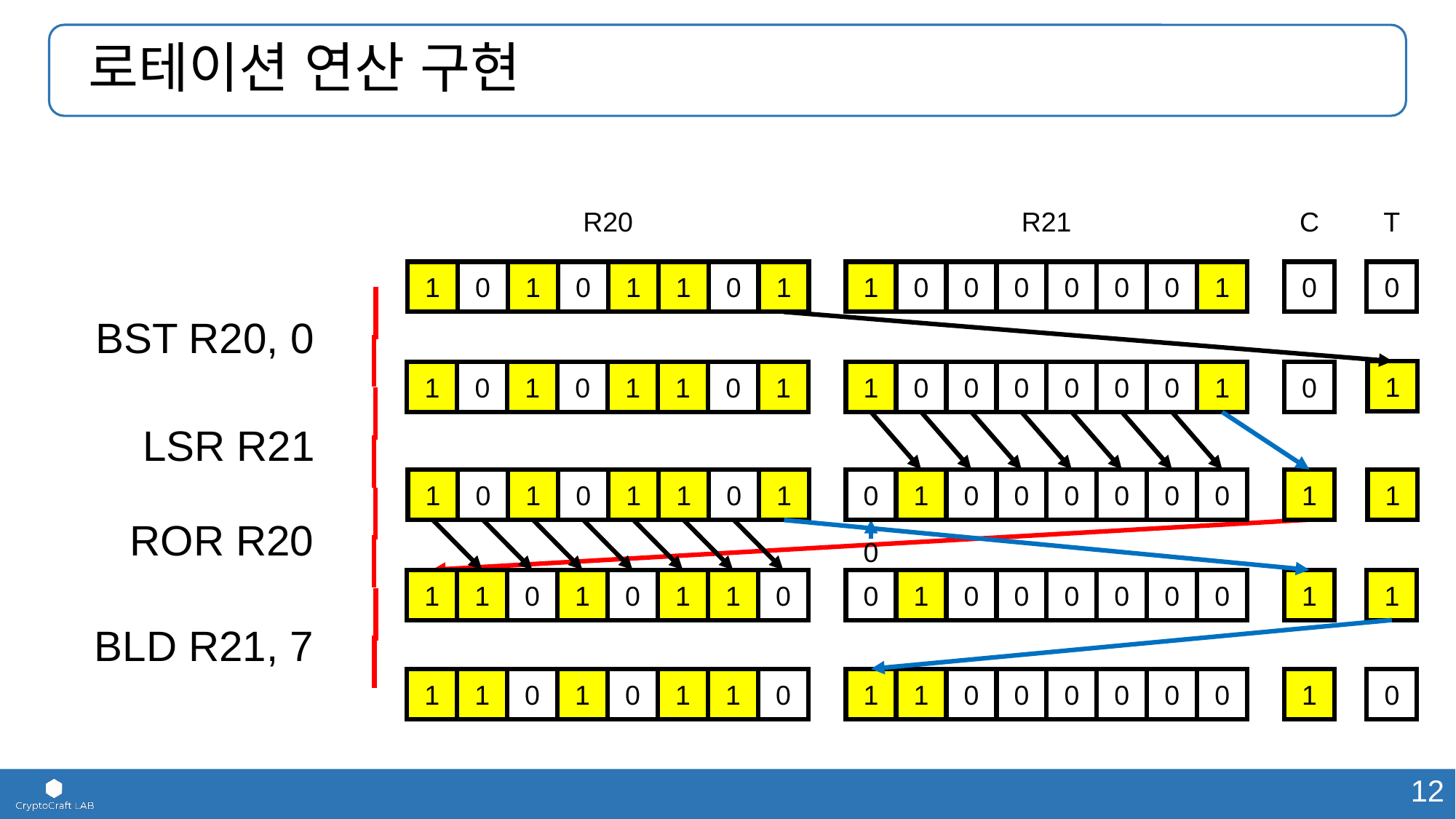

# 로테이션 연산 구현

R20
R21
T
C
0
1
1
1
0
0
0
1
1
0
0
1
0
0
0
0
1
0
BST R20, 0
1
1
1
1
0
0
0
1
1
0
0
1
0
0
0
0
1
0
LSR R21
1
1
0
0
0
0
1
0
0
0
1
1
1
0
0
0
1
1
ROR R20
0
1
1
0
0
1
1
1
1
0
1
0
0
0
0
1
0
0
0
BLD R21, 7
0
1
0
0
1
1
1
1
0
1
0
0
0
0
1
0
1
0